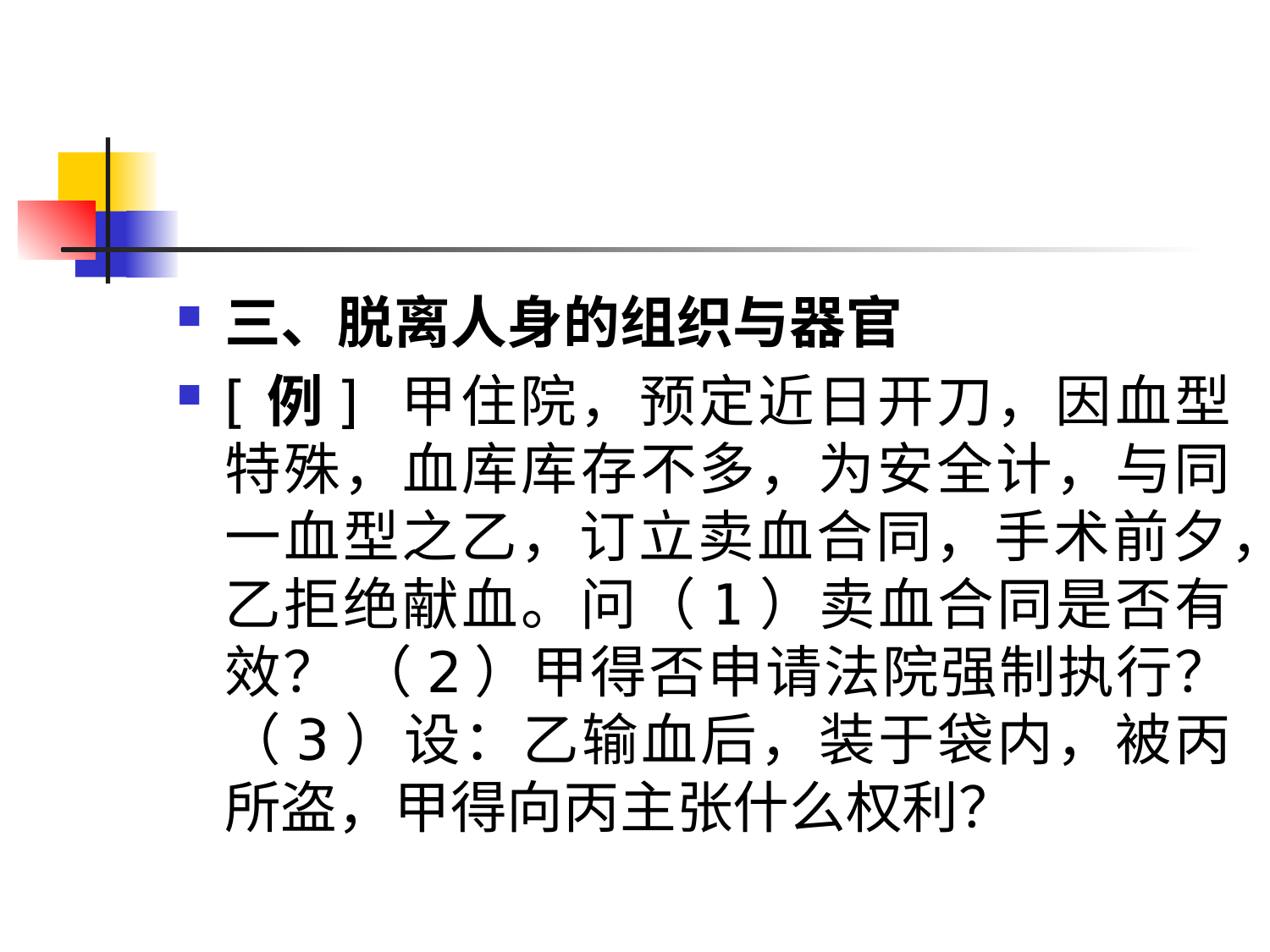

#
三、脱离人身的组织与器官
[例] 甲住院，预定近日开刀，因血型特殊，血库库存不多，为安全计，与同一血型之乙，订立卖血合同，手术前夕，乙拒绝献血。问（1）卖血合同是否有效？ （2）甲得否申请法院强制执行？（3）设：乙输血后，装于袋内，被丙所盗，甲得向丙主张什么权利？